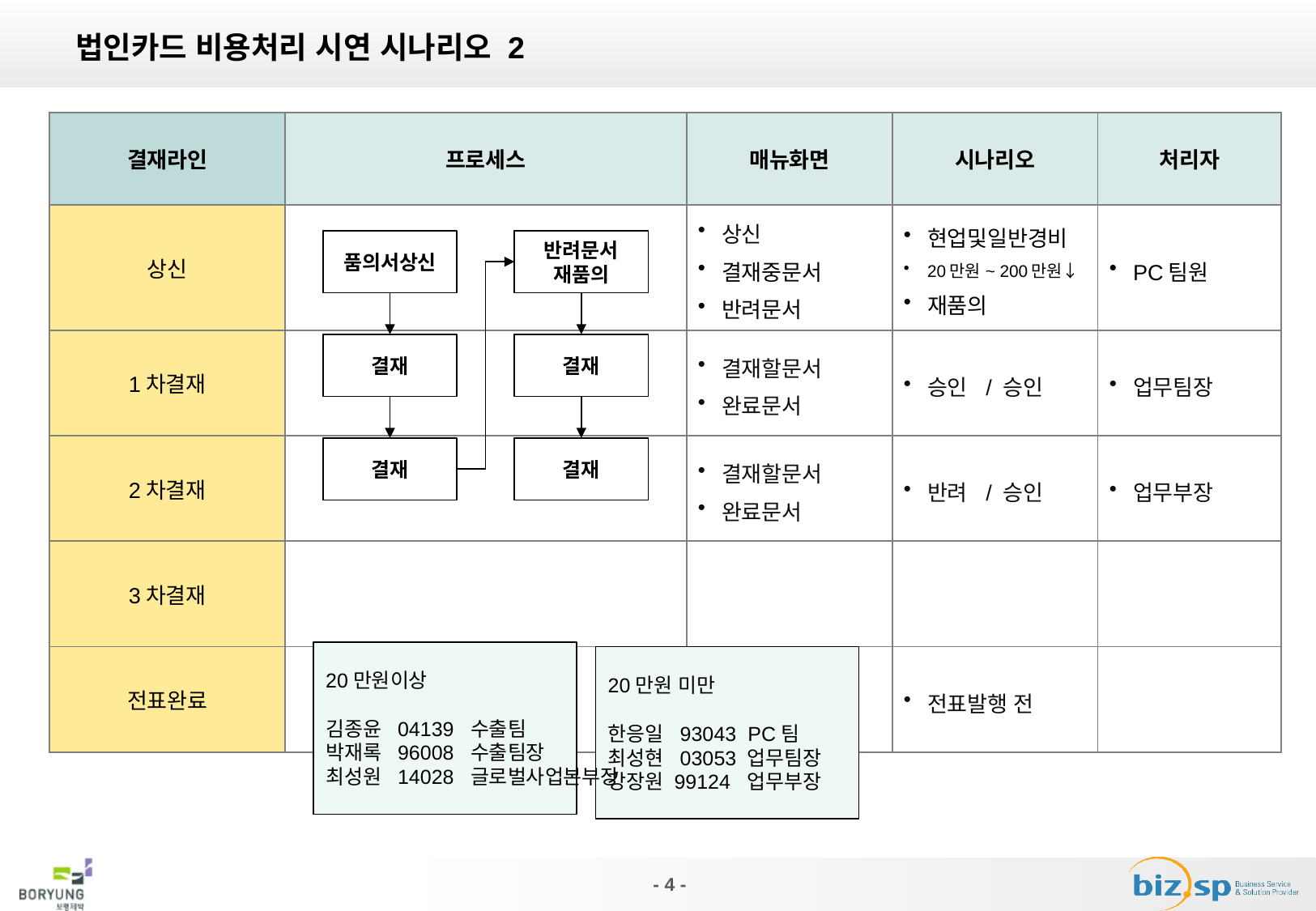

법인카드 비용처리 시연 시나리오 2
| 결재라인 | 프로세스 | 매뉴화면 | 시나리오 | 처리자 |
| --- | --- | --- | --- | --- |
| 상신 |  | 상신 결재중문서 반려문서 | 현업및일반경비 20만원~ 200만원↓ 재품의 | PC팀원 |
| 1차결재 |  | 결재할문서 완료문서 | 승인 / 승인 | 업무팀장 |
| 2차결재 |  | 결재할문서 완료문서 | 반려 / 승인 | 업무부장 |
| 3차결재 |  |  |  |  |
| 전표완료 |  |  | 전표발행 전 |  |
품의서상신
반려문서
재품의
결재
결재
결재
결재
20만원이상

김종윤  04139  수출팀
박재록  96008  수출팀장
최성원  14028  글로벌사업본부장
20만원 미만

한응일  93043  PC팀
최성현  03053 업무팀장
강장원 99124  업무부장